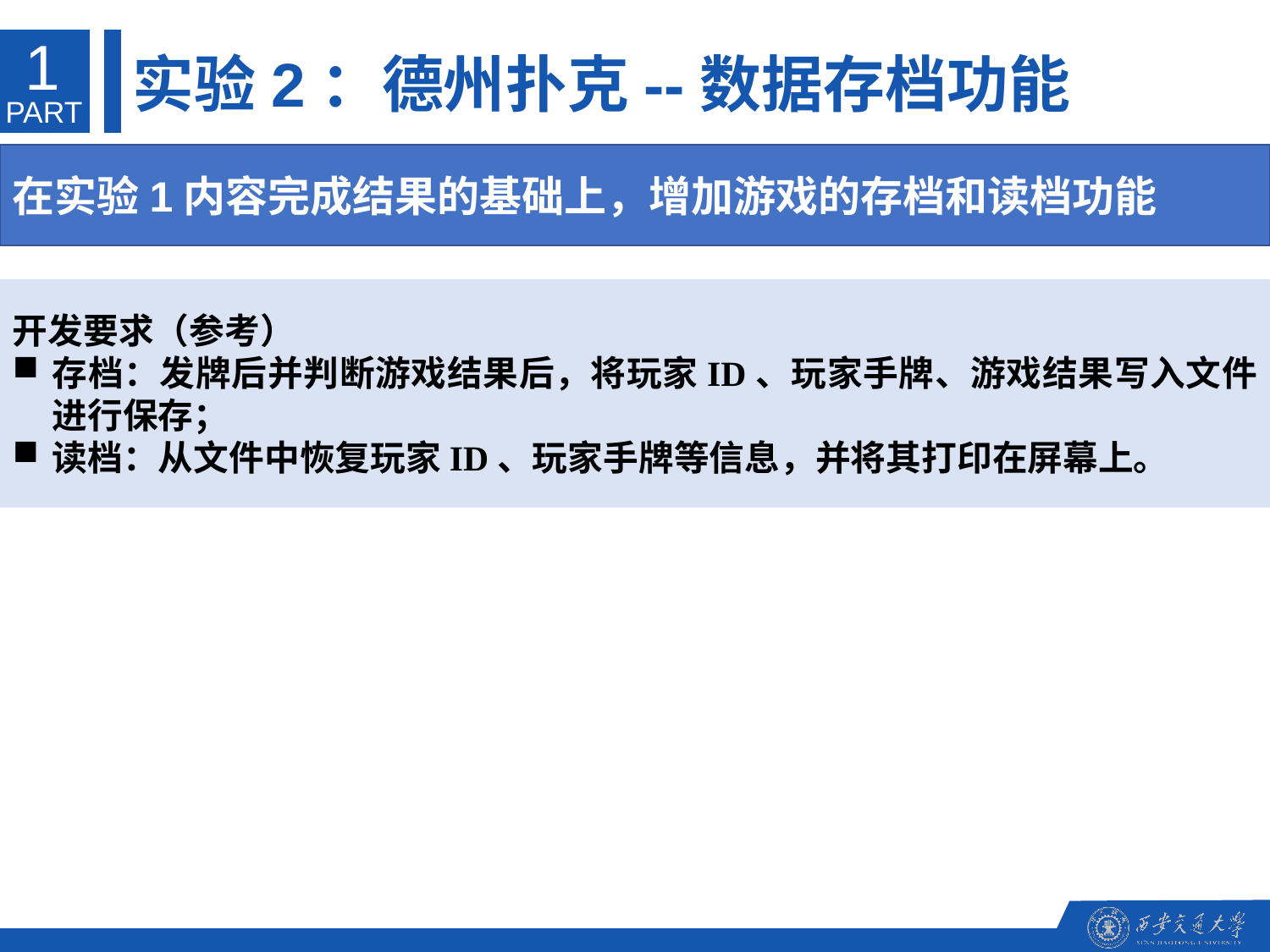

1
实验2：德州扑克--数据存档功能
PART
在实验1内容完成结果的基础上，增加游戏的存档和读档功能
开发要求（参考）
存档：发牌后并判断游戏结果后，将玩家ID、玩家手牌、游戏结果写入文件进行保存；
读档：从文件中恢复玩家ID、玩家手牌等信息，并将其打印在屏幕上。